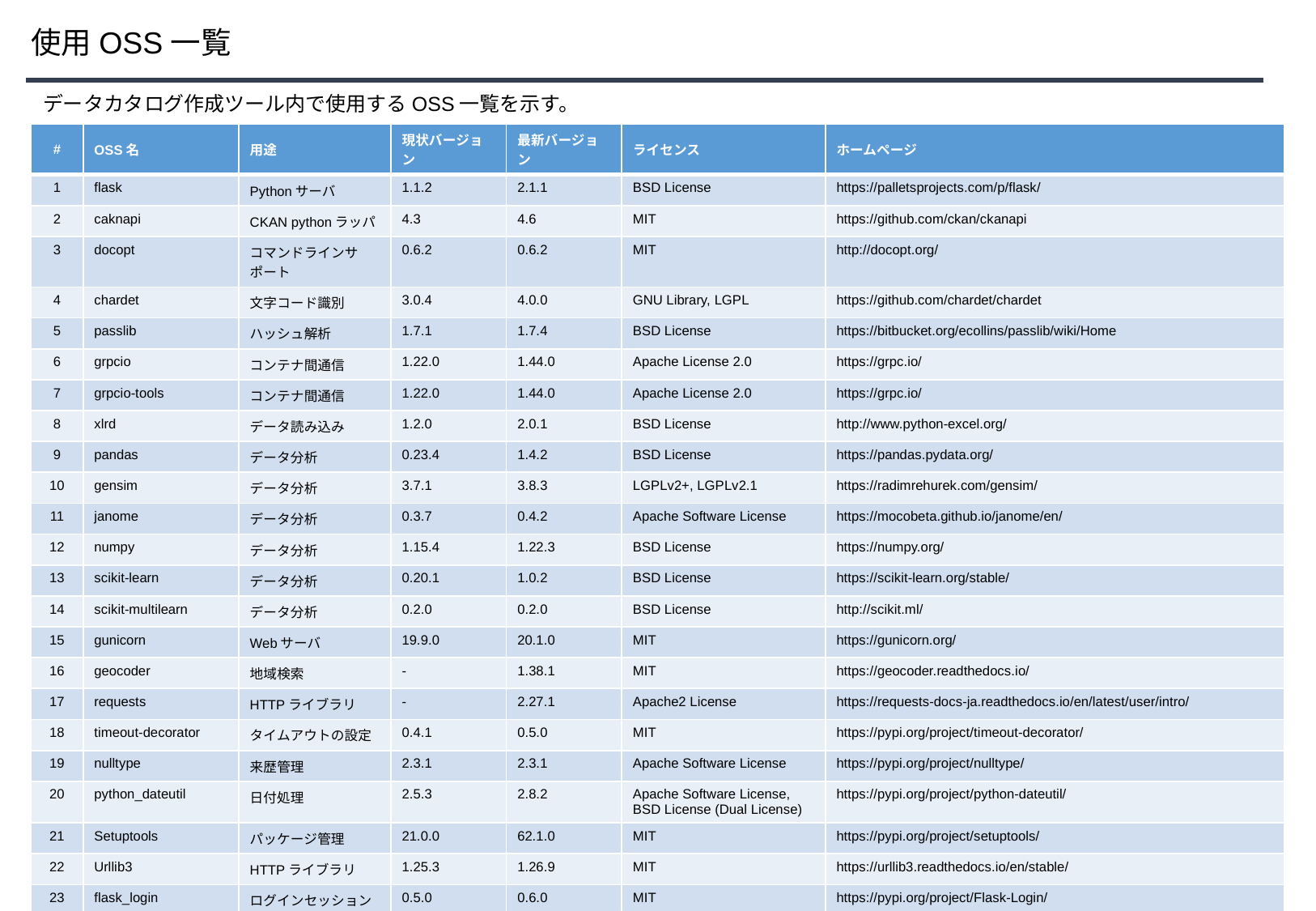

# 使用OSS一覧
データカタログ作成ツール内で使用するOSS一覧を示す。
| # | OSS名 | 用途 | 現状バージョン | 最新バージョン | ライセンス | ホームページ |
| --- | --- | --- | --- | --- | --- | --- |
| 1 | flask | Pythonサーバ | 1.1.2 | 2.1.1 | BSD License | https://palletsprojects.com/p/flask/ |
| 2 | caknapi | CKAN pythonラッパ | 4.3 | 4.6 | MIT | https://github.com/ckan/ckanapi |
| 3 | docopt | コマンドラインサポート | 0.6.2 | 0.6.2 | MIT | http://docopt.org/ |
| 4 | chardet | 文字コード識別 | 3.0.4 | 4.0.0 | GNU Library, LGPL | https://github.com/chardet/chardet |
| 5 | passlib | ハッシュ解析 | 1.7.1 | 1.7.4 | BSD License | https://bitbucket.org/ecollins/passlib/wiki/Home |
| 6 | grpcio | コンテナ間通信 | 1.22.0 | 1.44.0 | Apache License 2.0 | https://grpc.io/ |
| 7 | grpcio-tools | コンテナ間通信 | 1.22.0 | 1.44.0 | Apache License 2.0 | https://grpc.io/ |
| 8 | xlrd | データ読み込み | 1.2.0 | 2.0.1 | BSD License | http://www.python-excel.org/ |
| 9 | pandas | データ分析 | 0.23.4 | 1.4.2 | BSD License | https://pandas.pydata.org/ |
| 10 | gensim | データ分析 | 3.7.1 | 3.8.3 | LGPLv2+, LGPLv2.1 | https://radimrehurek.com/gensim/ |
| 11 | janome | データ分析 | 0.3.7 | 0.4.2 | Apache Software License | https://mocobeta.github.io/janome/en/ |
| 12 | numpy | データ分析 | 1.15.4 | 1.22.3 | BSD License | https://numpy.org/ |
| 13 | scikit-learn | データ分析 | 0.20.1 | 1.0.2 | BSD License | https://scikit-learn.org/stable/ |
| 14 | scikit-multilearn | データ分析 | 0.2.0 | 0.2.0 | BSD License | http://scikit.ml/ |
| 15 | gunicorn | Webサーバ | 19.9.0 | 20.1.0 | MIT | https://gunicorn.org/ |
| 16 | geocoder | 地域検索 | - | 1.38.1 | MIT | https://geocoder.readthedocs.io/ |
| 17 | requests | HTTPライブラリ | - | 2.27.1 | Apache2 License | https://requests-docs-ja.readthedocs.io/en/latest/user/intro/ |
| 18 | timeout-decorator | タイムアウトの設定 | 0.4.1 | 0.5.0 | MIT | https://pypi.org/project/timeout-decorator/ |
| 19 | nulltype | 来歴管理 | 2.3.1 | 2.3.1 | Apache Software License | https://pypi.org/project/nulltype/ |
| 20 | python\_dateutil | 日付処理 | 2.5.3 | 2.8.2 | Apache Software License, BSD License (Dual License) | https://pypi.org/project/python-dateutil/ |
| 21 | Setuptools | パッケージ管理 | 21.0.0 | 62.1.0 | MIT | https://pypi.org/project/setuptools/ |
| 22 | Urllib3 | HTTPライブラリ | 1.25.3 | 1.26.9 | MIT | https://urllib3.readthedocs.io/en/stable/ |
| 23 | flask\_login | ログインセッション管理 | 0.5.0 | 0.6.0 | MIT | https://pypi.org/project/Flask-Login/ |
| 24 | quasar-cli | Web画面開発 | 0.17.19 | 0.17.25 | MIT | https://quasar.dev/ |
| 25 | vue-cli | Web画面開発 | 3.11.0 | 4.5.17 | MIT | https://cli.vuejs.org/ |